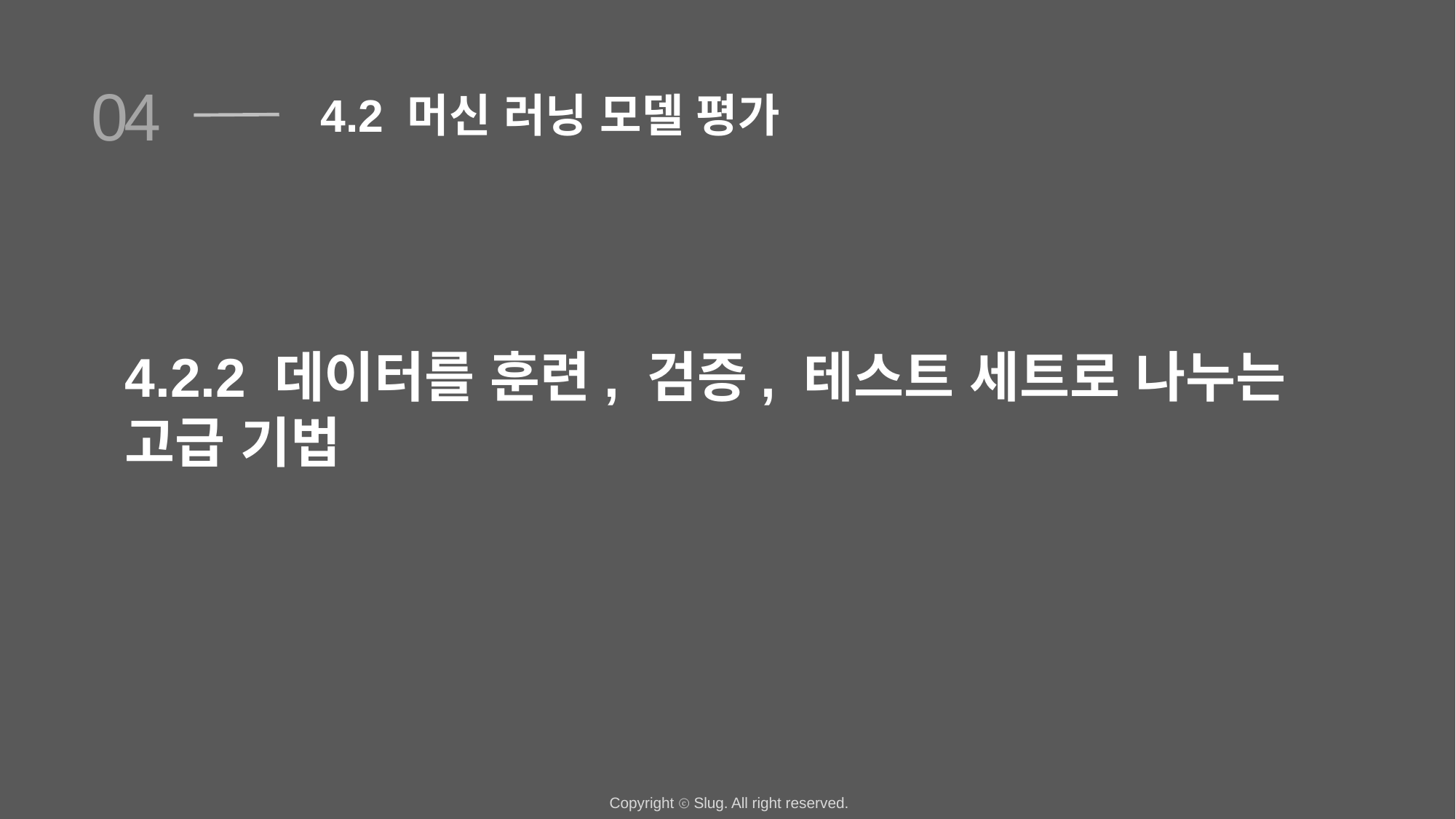

04
4.2 머신 러닝 모델 평가
4.2.2 데이터를 훈련, 검증, 테스트 세트로 나누는 고급 기법
Copyright ⓒ Slug. All right reserved.